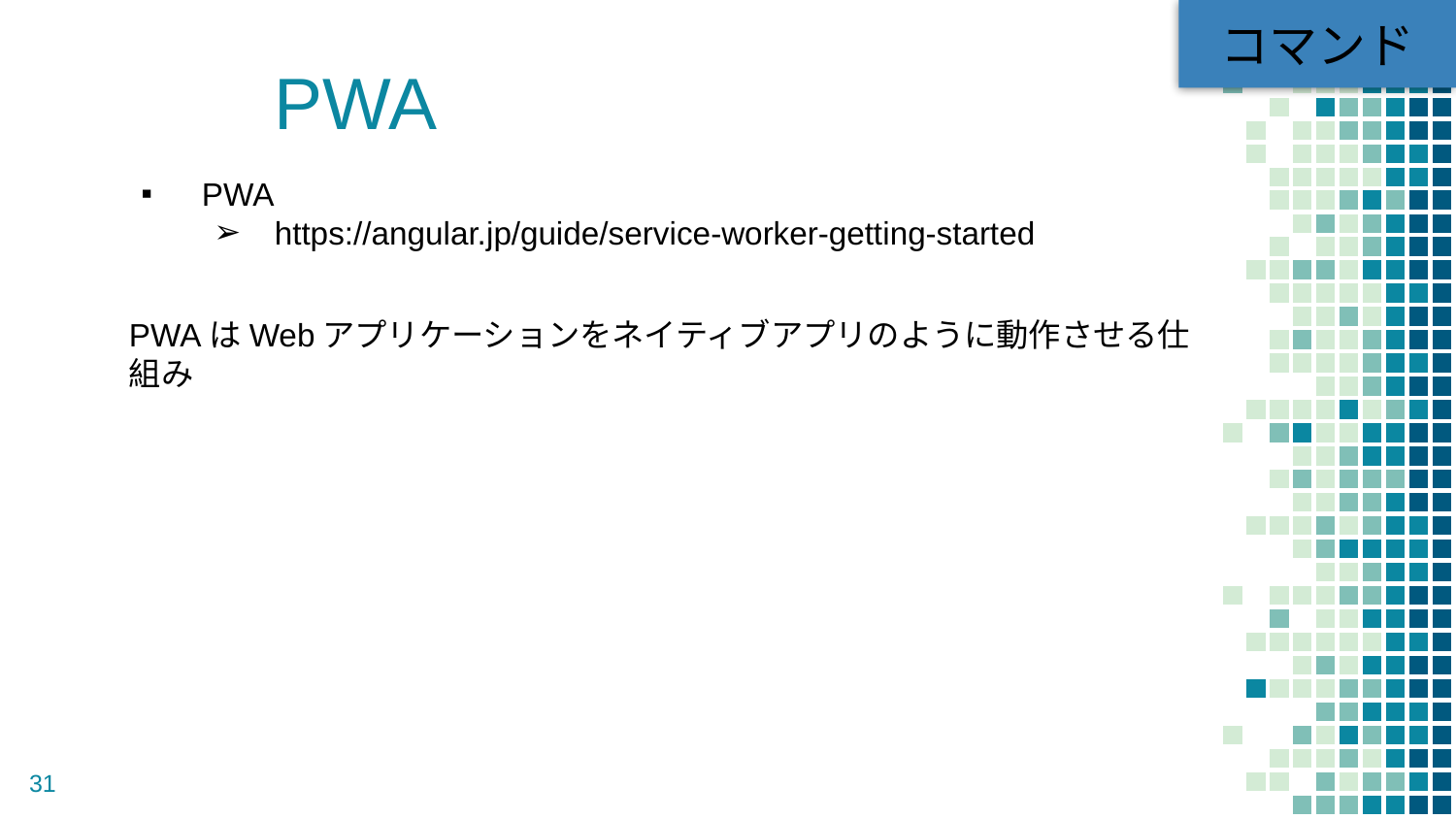

コマンド
# PWA

PWA
https://angular.jp/guide/service-worker-getting-started

PWAはWebアプリケーションをネイティブアプリのように動作させる仕組み

31